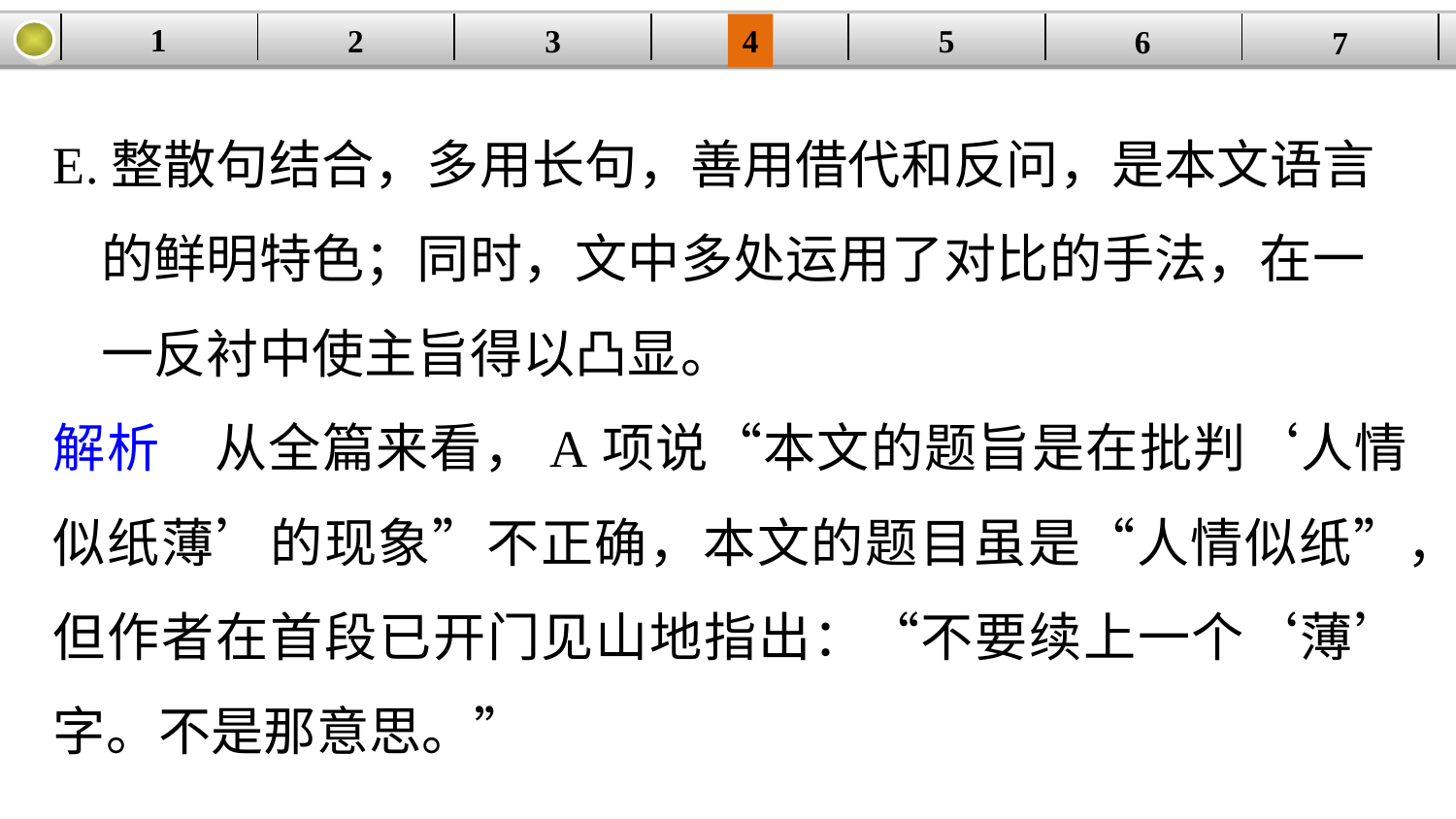

1
5
3
2
|  |  |  |  |  |  |  |
| --- | --- | --- | --- | --- | --- | --- |
4
6
7

E.整散句结合，多用长句，善用借代和反问，是本文语言
   的鲜明特色；同时，文中多处运用了对比的手法，在一
   一反衬中使主旨得以凸显。
解析　从全篇来看，A项说“本文的题旨是在批判‘人情似纸薄’的现象”不正确，本文的题目虽是“人情似纸”，但作者在首段已开门见山地指出：“不要续上一个‘薄’字。不是那意思。”